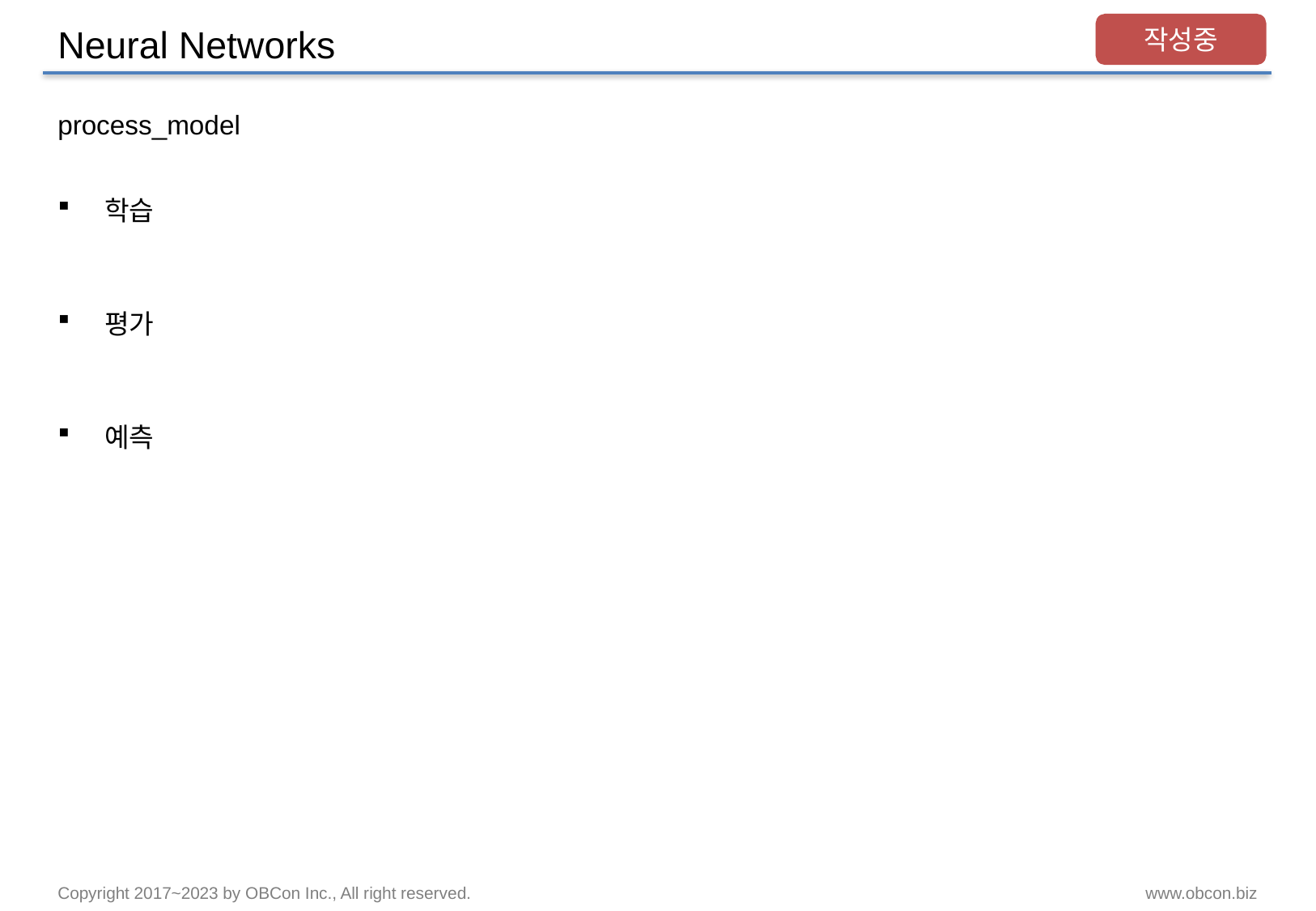

# Neural Networks
작성중
process_model
학습

평가

예측